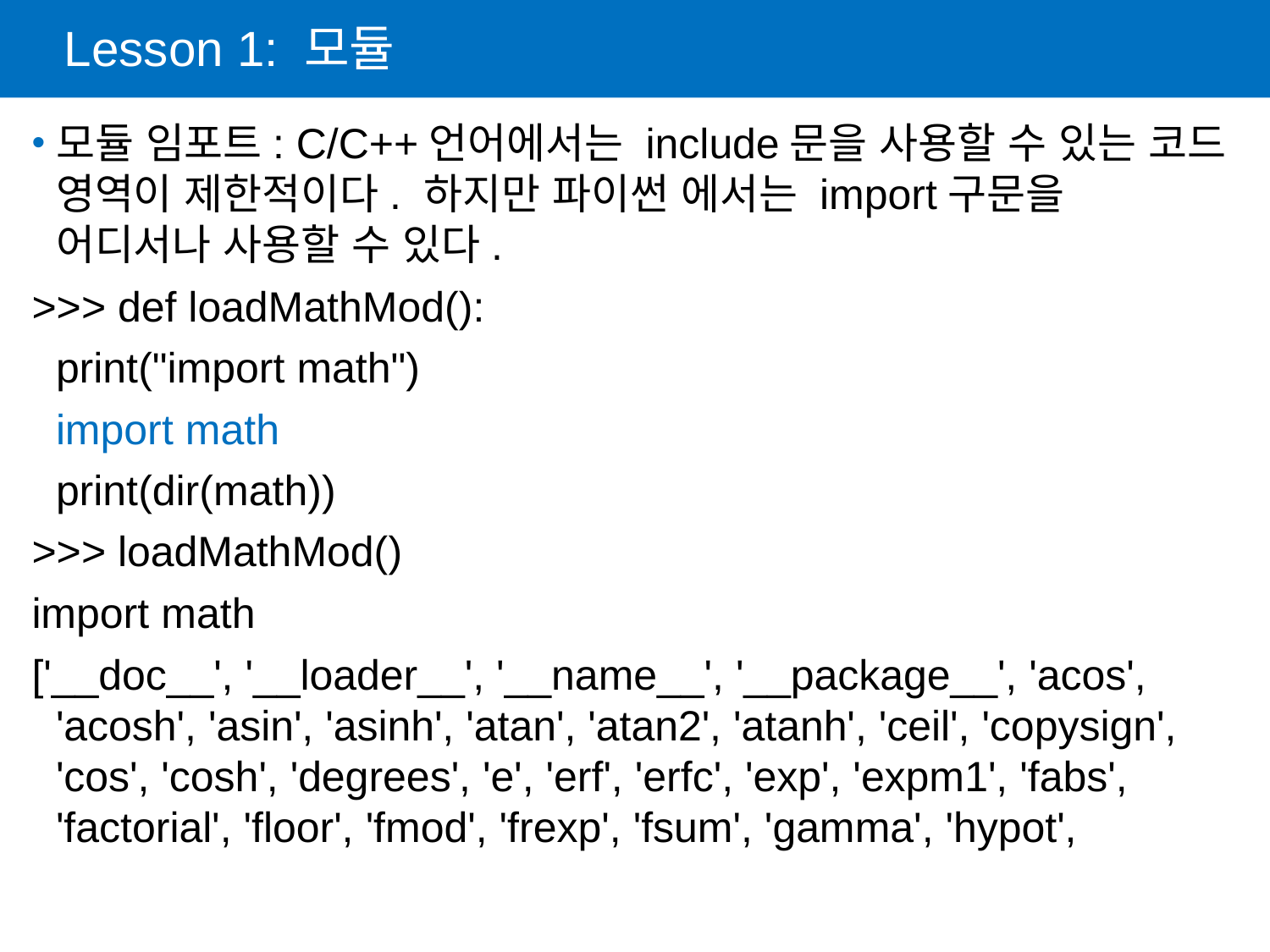

# Lesson 1: 모듈
모듈 임포트: C/C++언어에서는 include문을 사용할 수 있는 코드 영역이 제한적이다. 하지만 파이썬 에서는 import구문을 어디서나 사용할 수 있다.
>>> def loadMathMod():
	print("import math")
	import math
	print(dir(math))
>>> loadMathMod()
import math
['__doc__', '__loader__', '__name__', '__package__', 'acos', 'acosh', 'asin', 'asinh', 'atan', 'atan2', 'atanh', 'ceil', 'copysign', 'cos', 'cosh', 'degrees', 'e', 'erf', 'erfc', 'exp', 'expm1', 'fabs', 'factorial', 'floor', 'fmod', 'frexp', 'fsum', 'gamma', 'hypot',